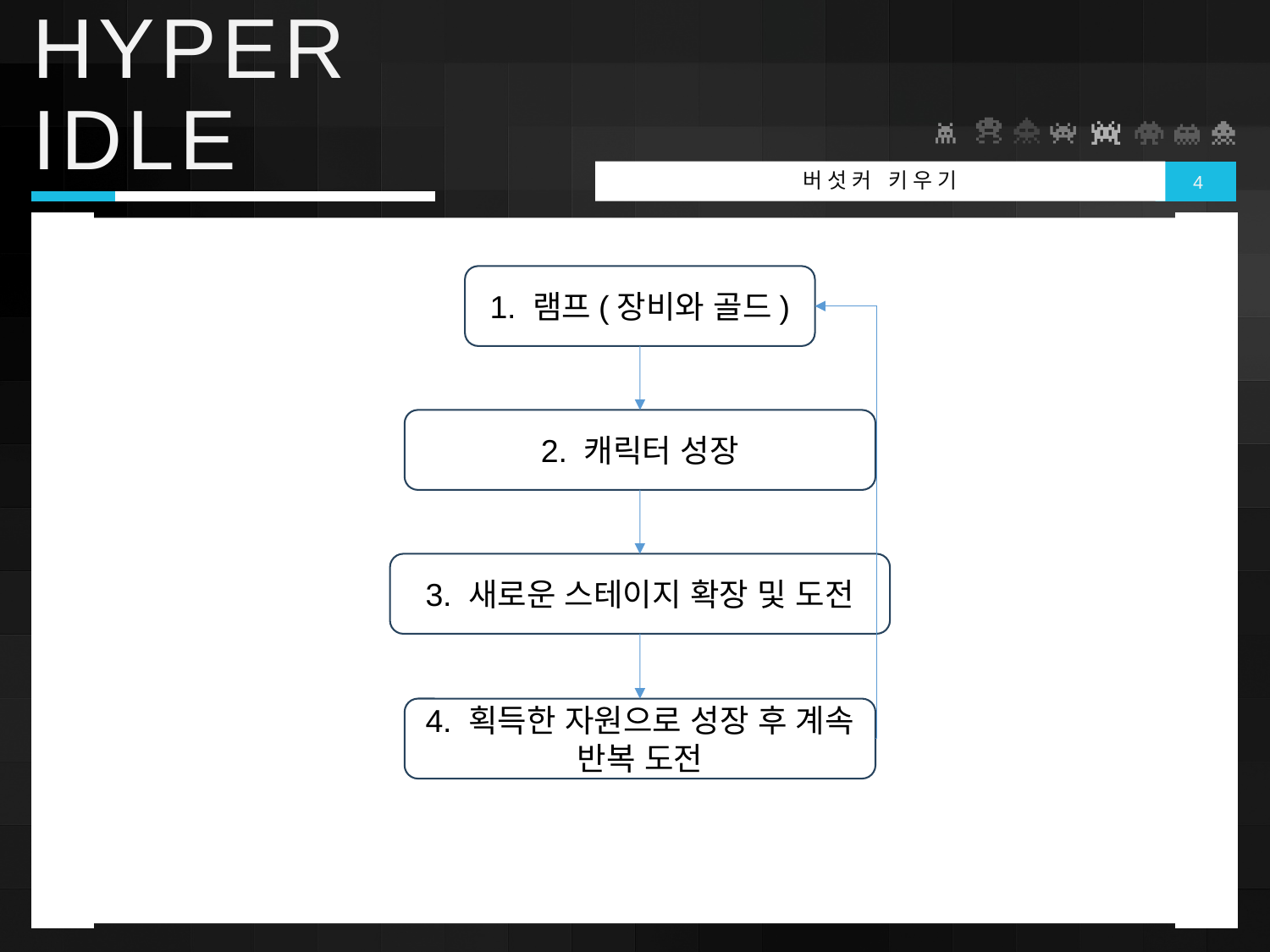

# HYPER IDLE
버섯커 키우기
4

1. 램프(장비와 골드)
2. 캐릭터 성장
3. 새로운 스테이지 확장 및 도전
4. 획득한 자원으로 성장 후 계속 반복 도전